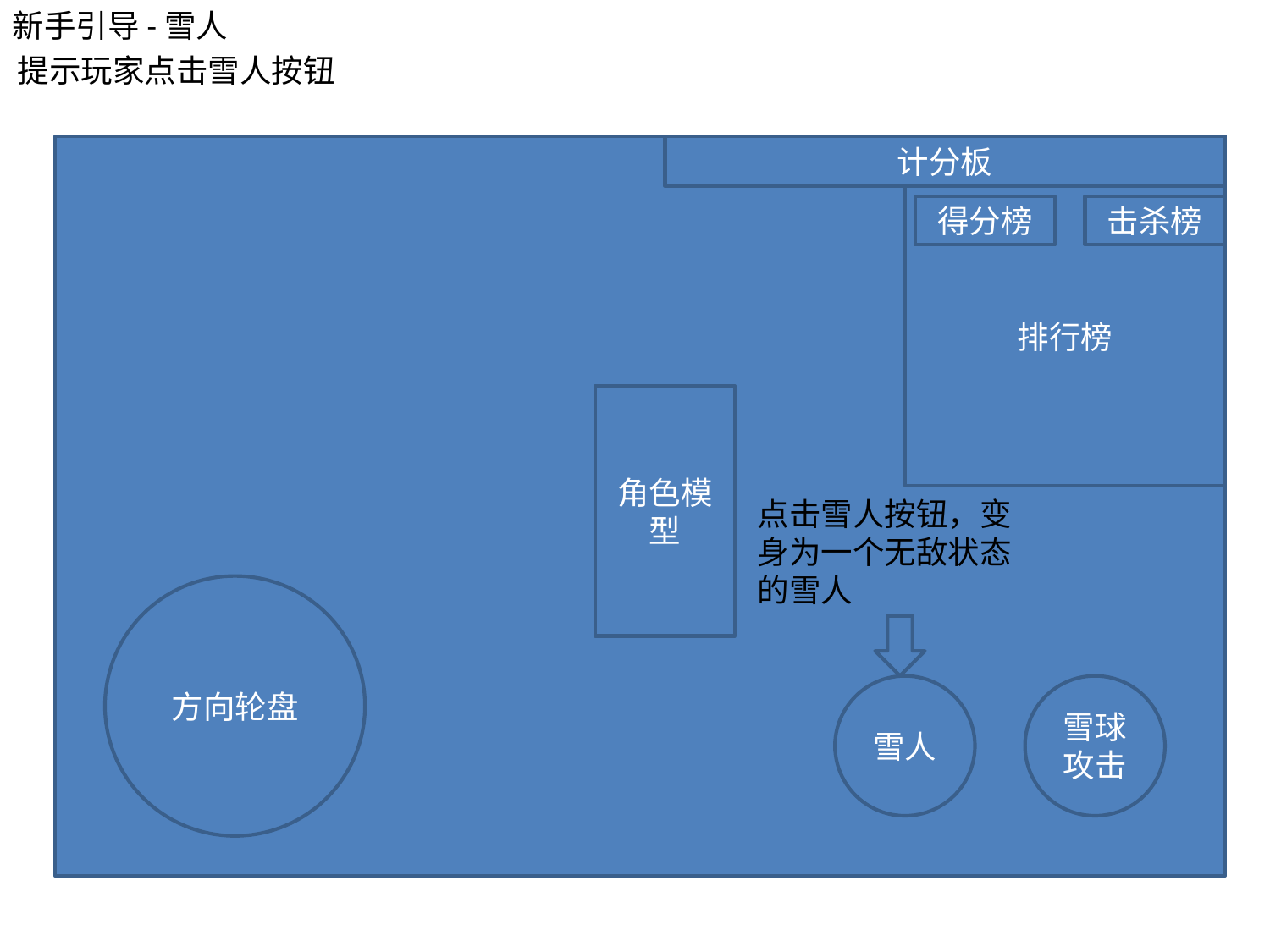

新手引导-雪人
提示玩家点击雪人按钮

计分板
排行榜
得分榜
击杀榜
角色模型
点击雪人按钮，变身为一个无敌状态的雪人
方向轮盘

雪人
雪球攻击